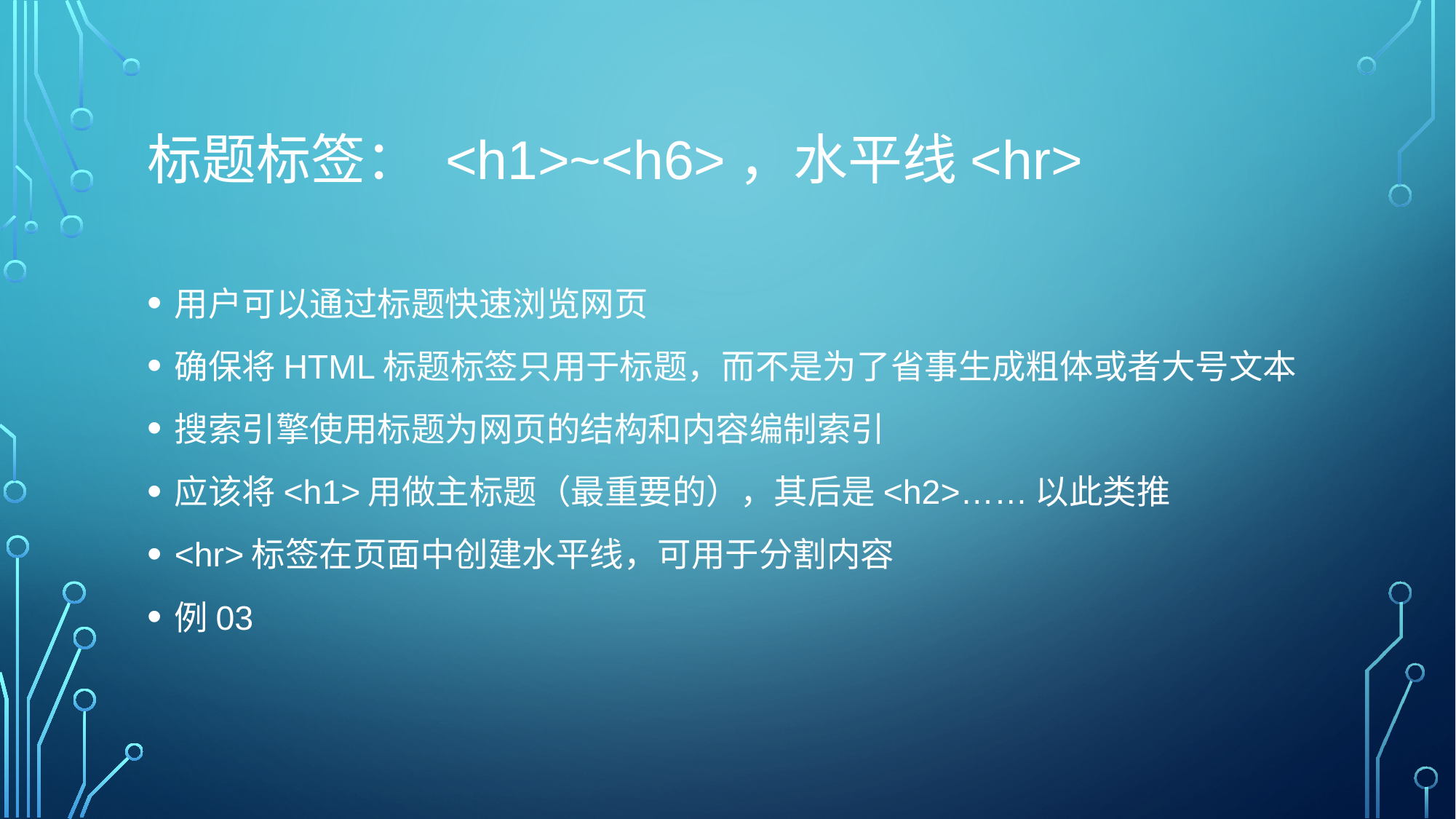

# 标题标签： <h1>~<h6>，水平线<hr>
用户可以通过标题快速浏览网页
确保将HTML标题标签只用于标题，而不是为了省事生成粗体或者大号文本
搜索引擎使用标题为网页的结构和内容编制索引
应该将<h1>用做主标题（最重要的），其后是<h2>……以此类推
<hr>标签在页面中创建水平线，可用于分割内容
例03